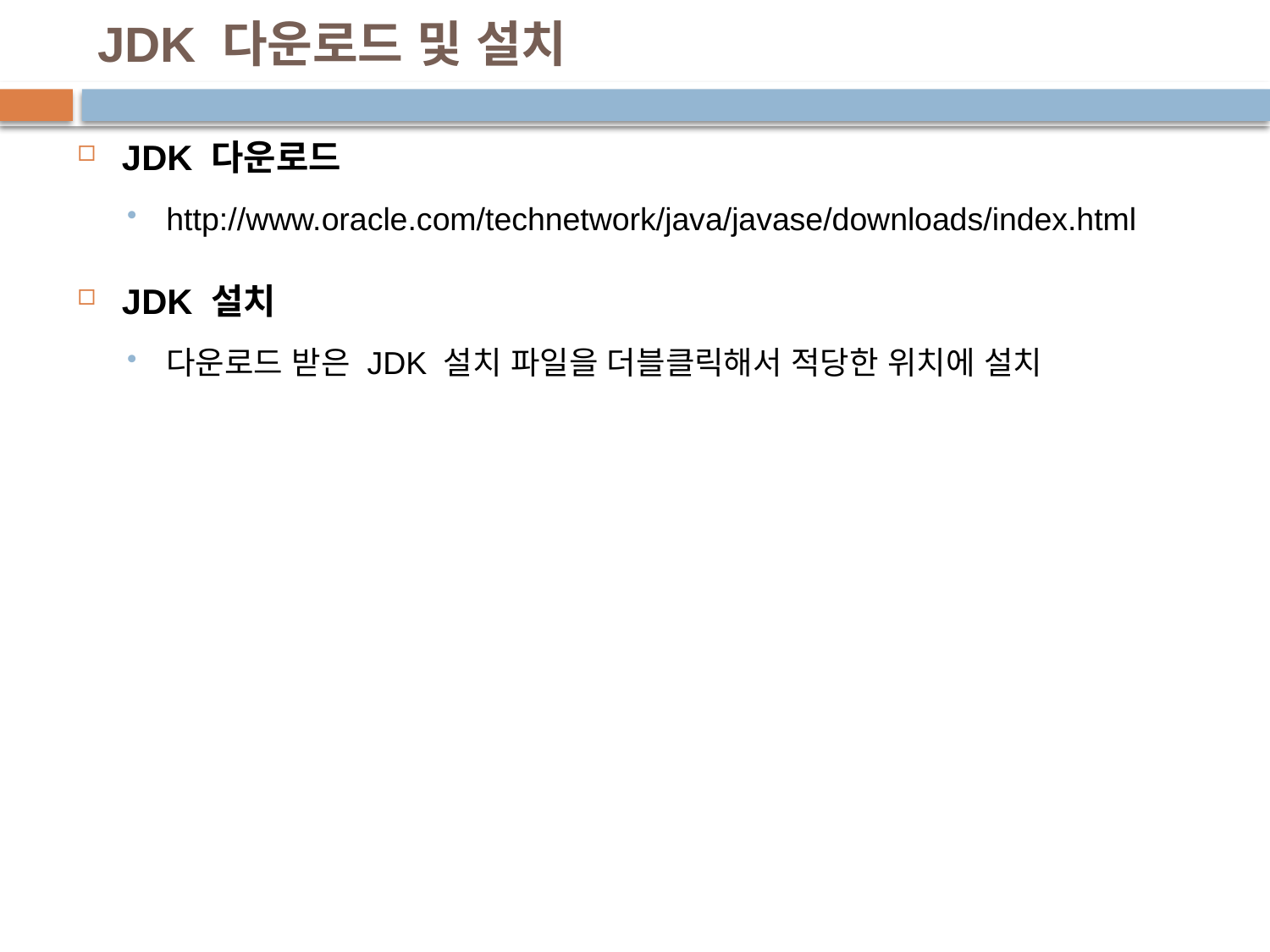

# JDK 다운로드 및 설치
JDK 다운로드
http://www.oracle.com/technetwork/java/javase/downloads/index.html
JDK 설치
다운로드 받은 JDK 설치 파일을 더블클릭해서 적당한 위치에 설치